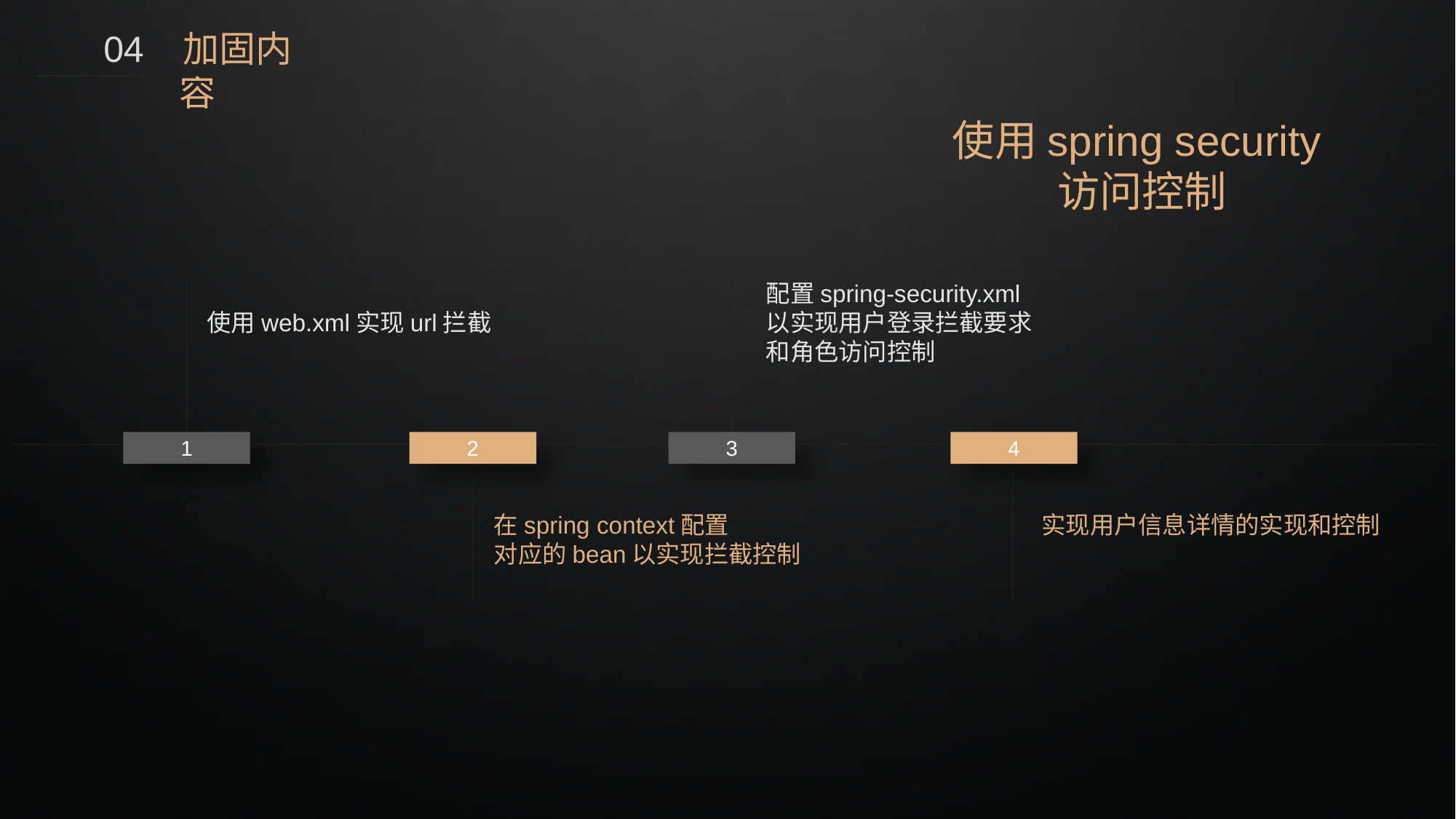

04   加固内容
使用spring security访问控制
配置spring-security.xml
以实现用户登录拦截要求
和角色访问控制
使用web.xml实现url拦截
1
2
3
4
在spring context配置
对应的bean以实现拦截控制
实现用户信息详情的实现和控制